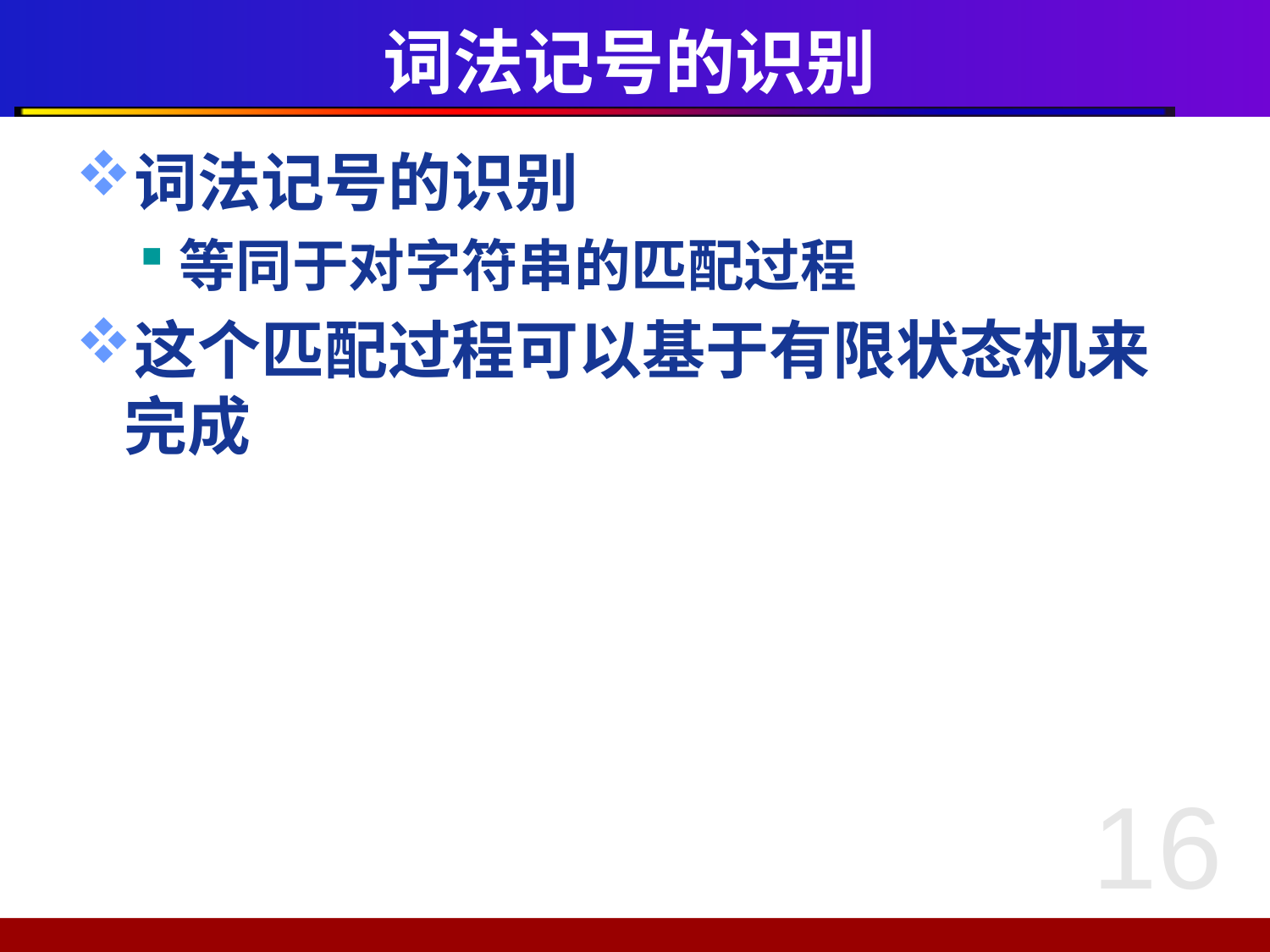

# 词法记号的识别
词法记号的识别
等同于对字符串的匹配过程
这个匹配过程可以基于有限状态机来完成
16